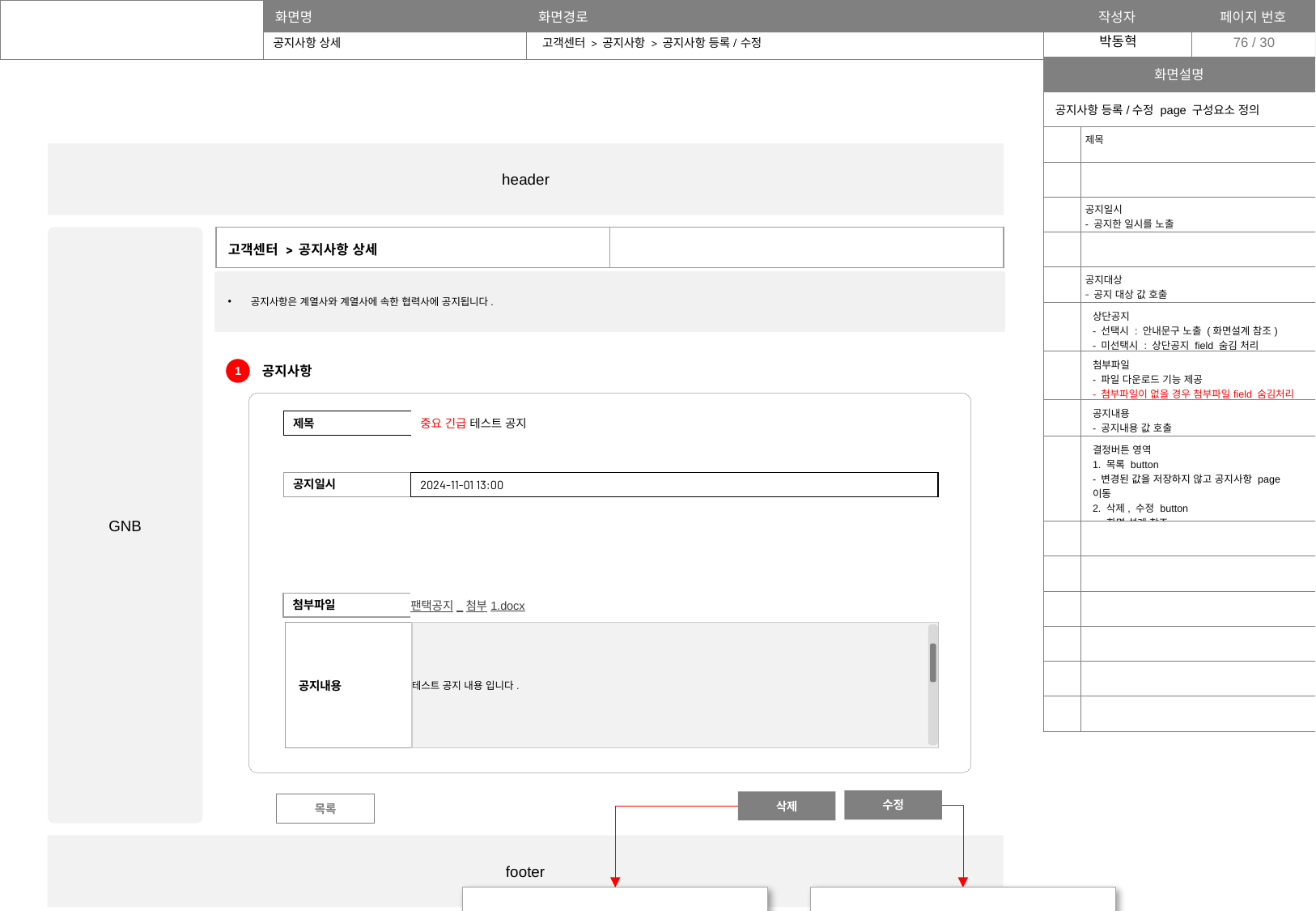

76
공지사항 상세
고객센터 > 공지사항 > 공지사항 등록/수정
| 화면설명 |  |
| --- | --- |
| 공지사항 등록/수정 page 구성요소 정의 |  |
|  | 제목 |
|  |  |
|  | 공지일시 - 공지한 일시를 노출 |
|  |  |
|  | 공지대상 - 공지 대상 값 호출 |
|  | 상단공지 - 선택시 : 안내문구 노출 (화면설계 참조) - 미선택시 : 상단공지 field 숨김 처리 |
|  | 첨부파일 - 파일 다운로드 기능 제공 - 첨부파일이 없을 경우 첨부파일field 숨김처리 |
|  | 공지내용 - 공지내용 값 호출 |
|  | 결정버튼 영역 1. 목록 button - 변경된 값을 저장하지 않고 공지사항 page 이동 2. 삭제, 수정 button - 화면 설계 참조 |
|  |  |
|  |  |
|  |  |
|  |  |
|  |  |
|  |  |
header
GNB
| 고객센터 > 공지사항 상세 |  |
| --- | --- |
공지사항은 계열사와 계열사에 속한 협력사에 공지됩니다.
공지사항
1

| 제목 | 중요 긴급 테스트 공지 |
| --- | --- |
| 공지일시 | 2024-11-01 13:00 |
| --- | --- |
| 첨부파일 | 팬택공지\_첨부1.docx |
| --- | --- |
| 공지내용 | 테스트 공지 내용 입니다. |
| --- | --- |

수정
삭제
목록
footer

삭제 하시겠습니까?
수정 하시겠습니까?
삭제
취소
수정
취소

삭제 되었습니다.
확인
공지 사항 목록 page 이동
공지 등록/수정 page 이동